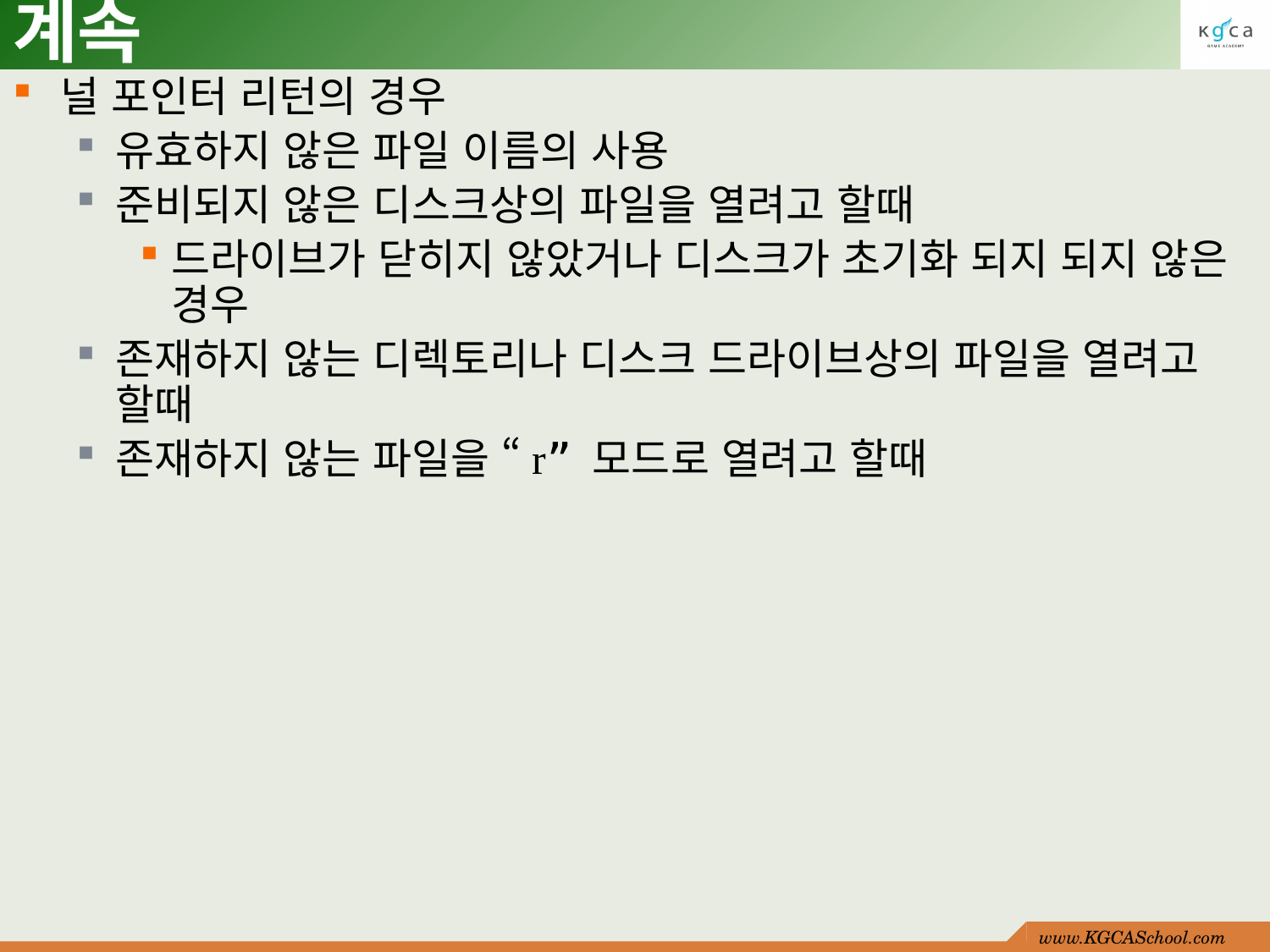

# 계속
널 포인터 리턴의 경우
유효하지 않은 파일 이름의 사용
준비되지 않은 디스크상의 파일을 열려고 할때
드라이브가 닫히지 않았거나 디스크가 초기화 되지 되지 않은 경우
존재하지 않는 디렉토리나 디스크 드라이브상의 파일을 열려고 할때
존재하지 않는 파일을 “r” 모드로 열려고 할때